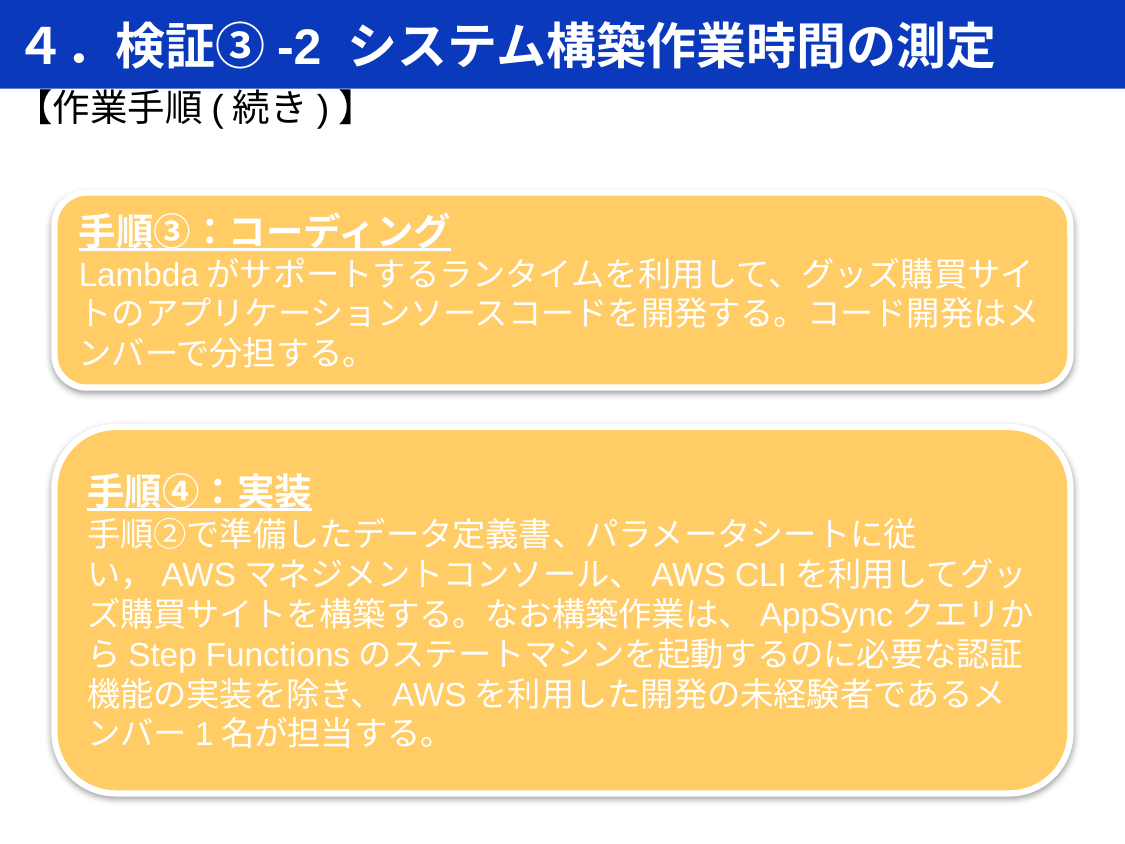

# ４．検証③-2 システム構築作業時間の測定
【作業手順(続き)】

手順③：コーディング
Lambdaがサポートするランタイムを利用して、グッズ購買サイトのアプリケーションソースコードを開発する。コード開発はメンバーで分担する。
手順④：実装
手順②で準備したデータ定義書、パラメータシートに従い，AWSマネジメントコンソール、AWS CLIを利用してグッズ購買サイトを構築する。なお構築作業は、AppSyncクエリからStep Functionsのステートマシンを起動するのに必要な認証機能の実装を除き、AWSを利用した開発の未経験者であるメンバー1名が担当する。